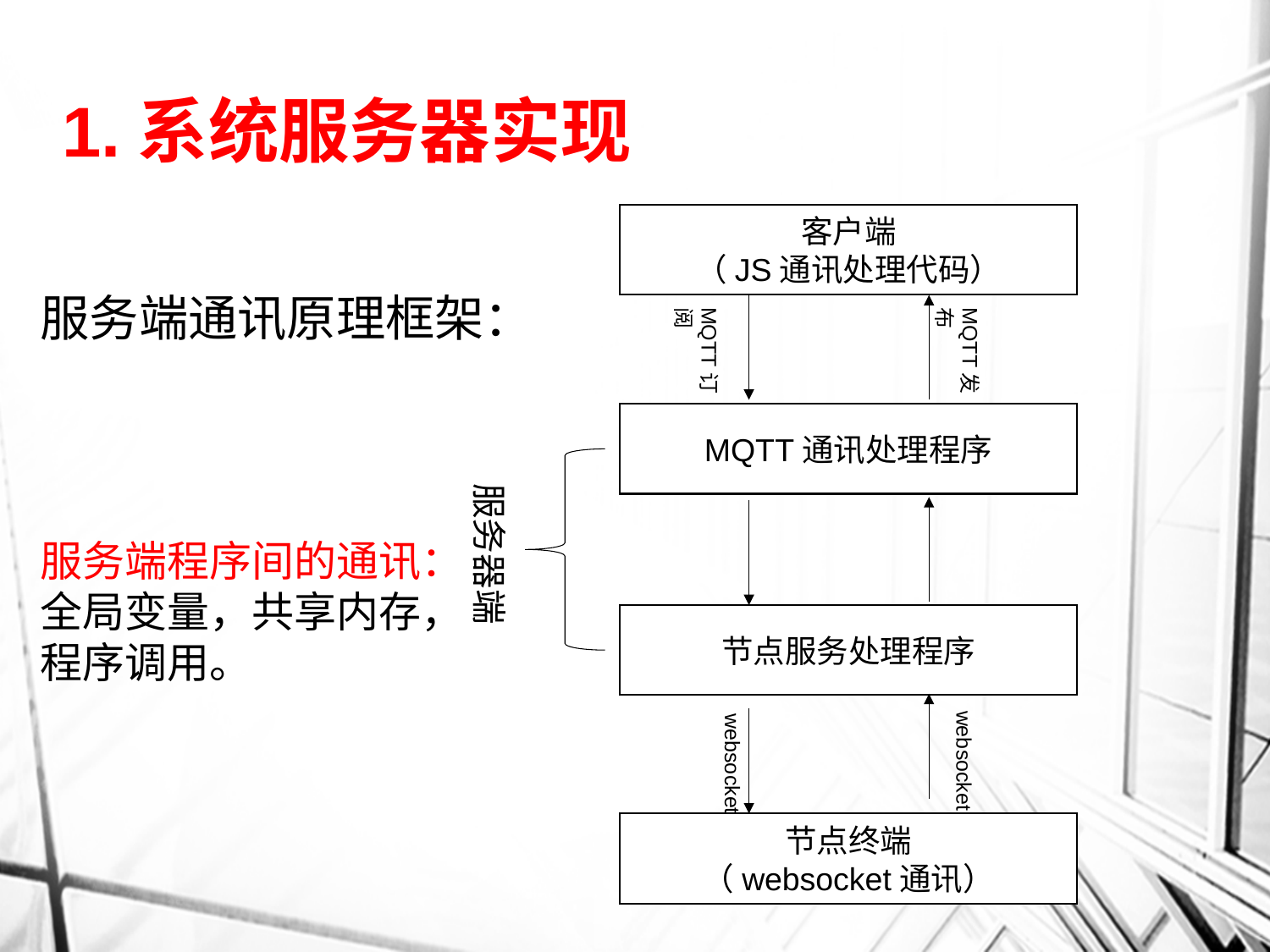

1.系统服务器实现
客户端
（JS通讯处理代码）
MQTT订阅
MQTT发布
MQTT通讯处理程序
节点服务处理程序
websocket
websocket
节点终端
（websocket通讯）

服务器端
服务端通讯原理框架：

服务端程序间的通讯：全局变量，共享内存，程序调用。